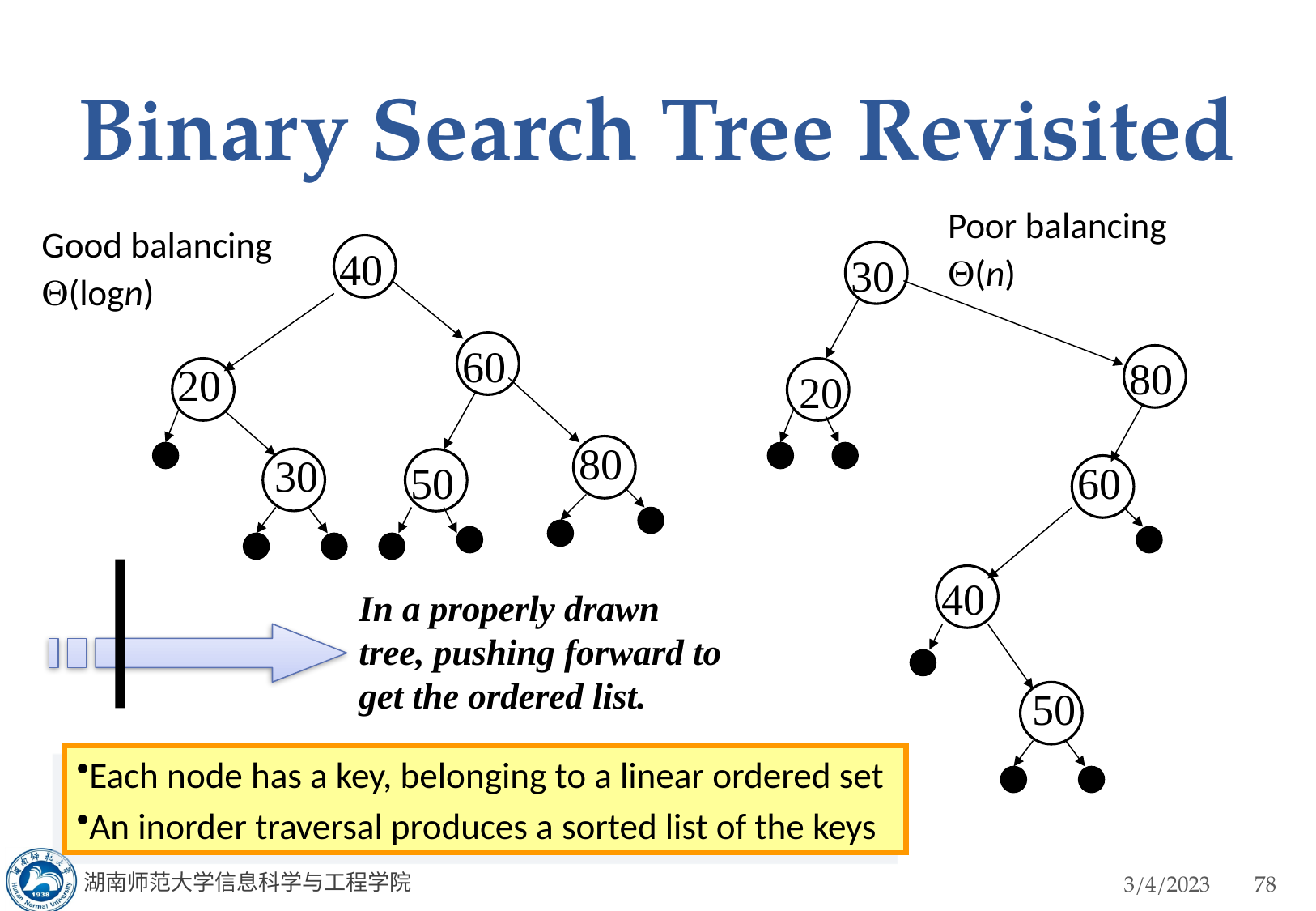

# Binary Search Tree Revisited
Poor balancing
Θ(n)
Good balancing
Θ(logn)
40

30

60
80

20

20

80

30

50

60

40

In a properly drawn tree, pushing forward to get the ordered list.

50

Each node has a key, belonging to a linear ordered set
An inorder traversal produces a sorted list of the keys
湖南师范大学信息科学与工程学院
3/4/2023
78